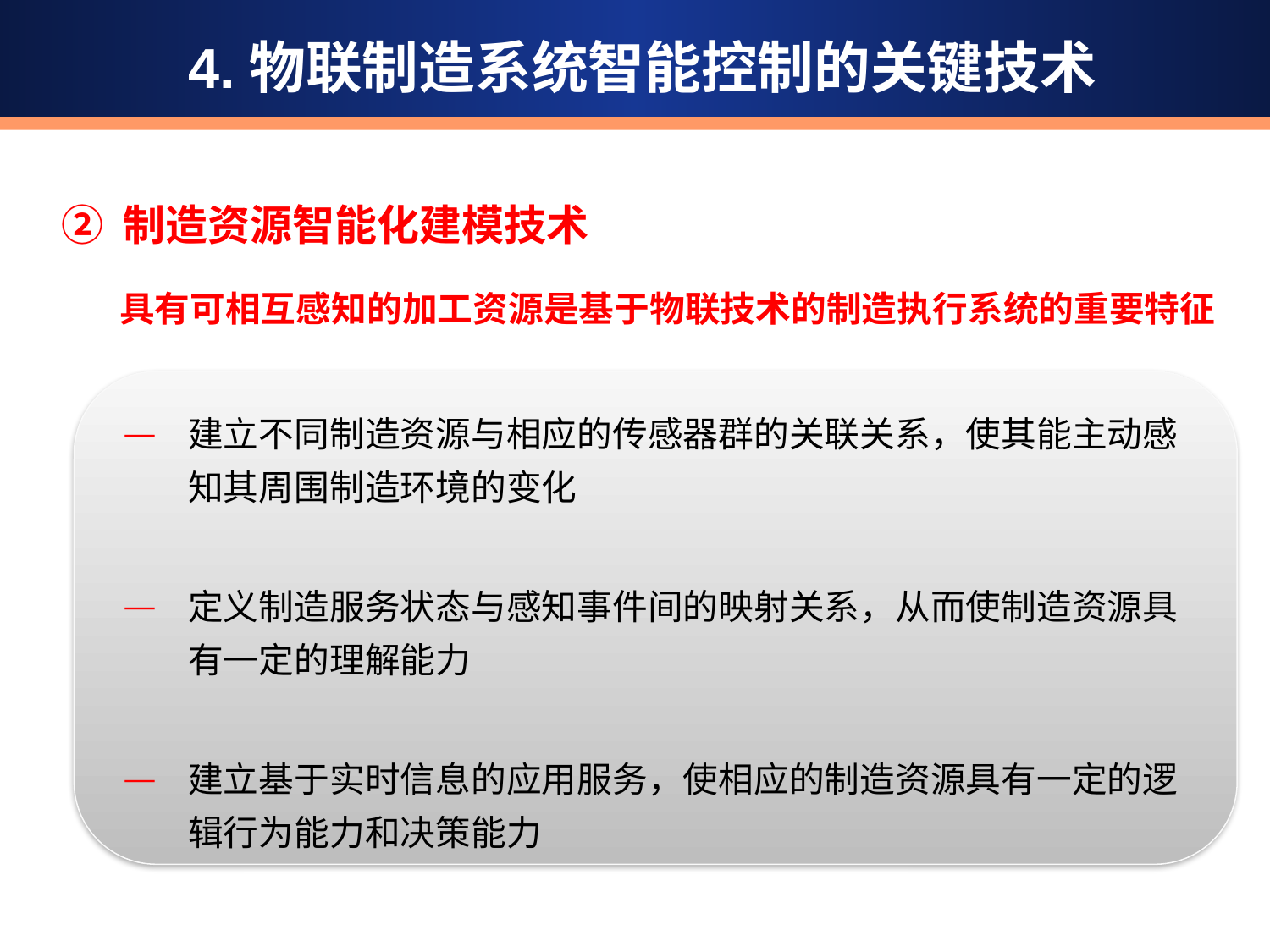

4.物联制造系统智能控制的关键技术
② 制造资源智能化建模技术
具有可相互感知的加工资源是基于物联技术的制造执行系统的重要特征

建立不同制造资源与相应的传感器群的关联关系，使其能主动感知其周围制造环境的变化

定义制造服务状态与感知事件间的映射关系，从而使制造资源具有一定的理解能力

建立基于实时信息的应用服务，使相应的制造资源具有一定的逻辑行为能力和决策能力